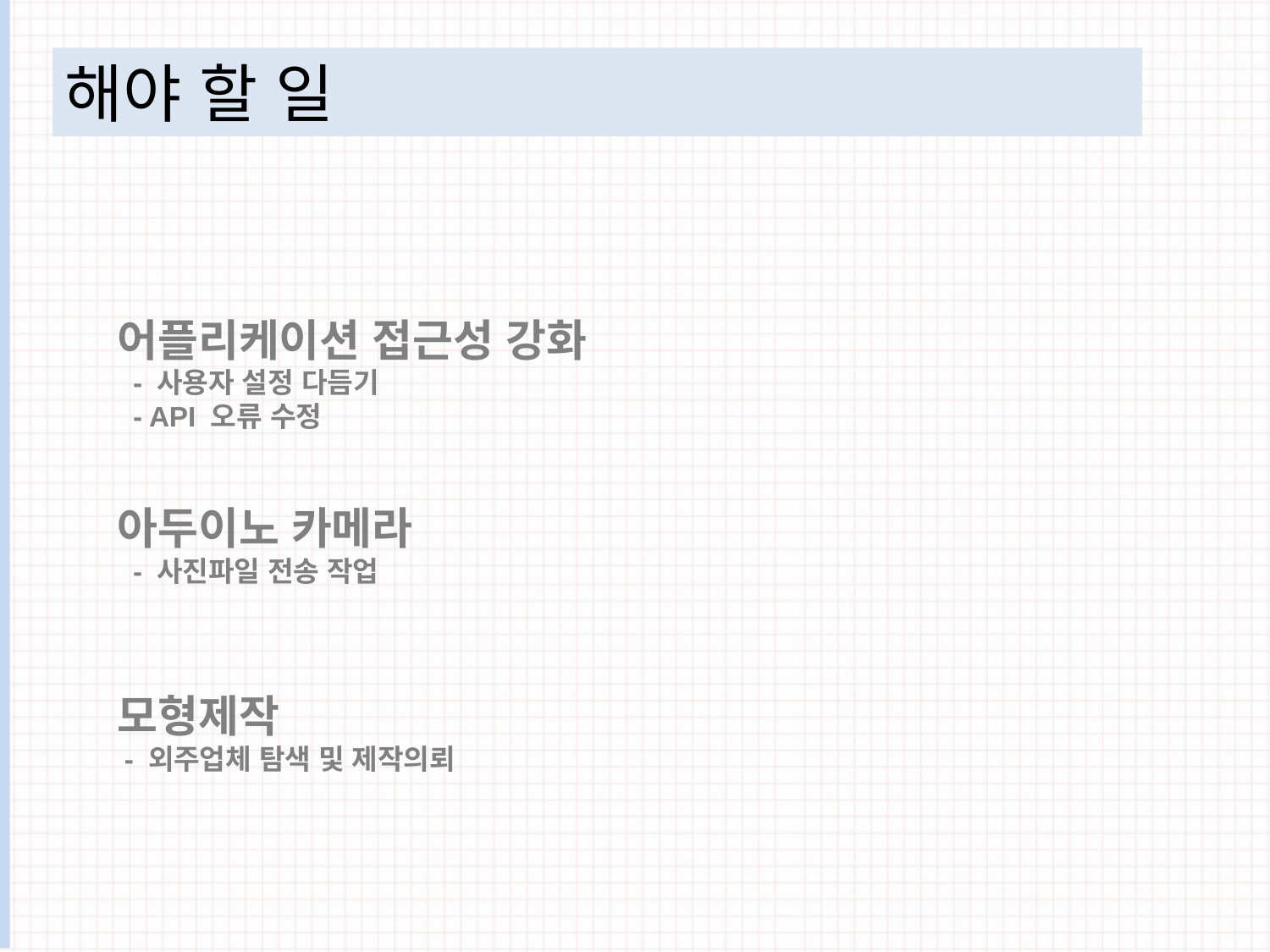

해야 할 일
어플리케이션 접근성 강화
  - 사용자 설정 다듬기
  - API 오류 수정

아두이노 카메라
  - 사진파일 전송 작업

모형제작
 - 외주업체 탐색 및 제작의뢰